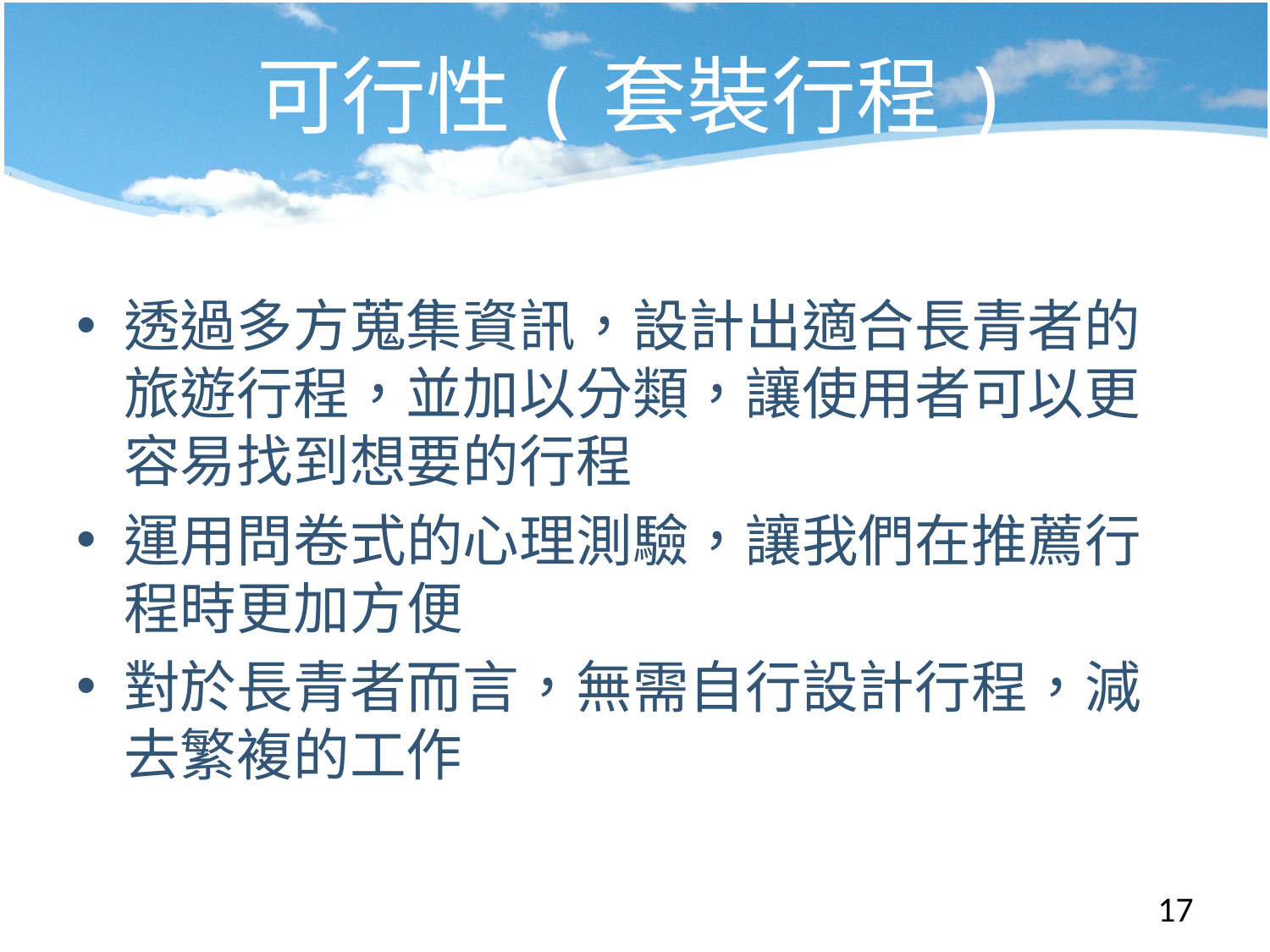

# 可行性(套裝行程)
透過多方蒐集資訊，設計出適合長青者的旅遊行程，並加以分類，讓使用者可以更容易找到想要的行程
運用問卷式的心理測驗，讓我們在推薦行程時更加方便
對於長青者而言，無需自行設計行程，減去繁複的工作
17